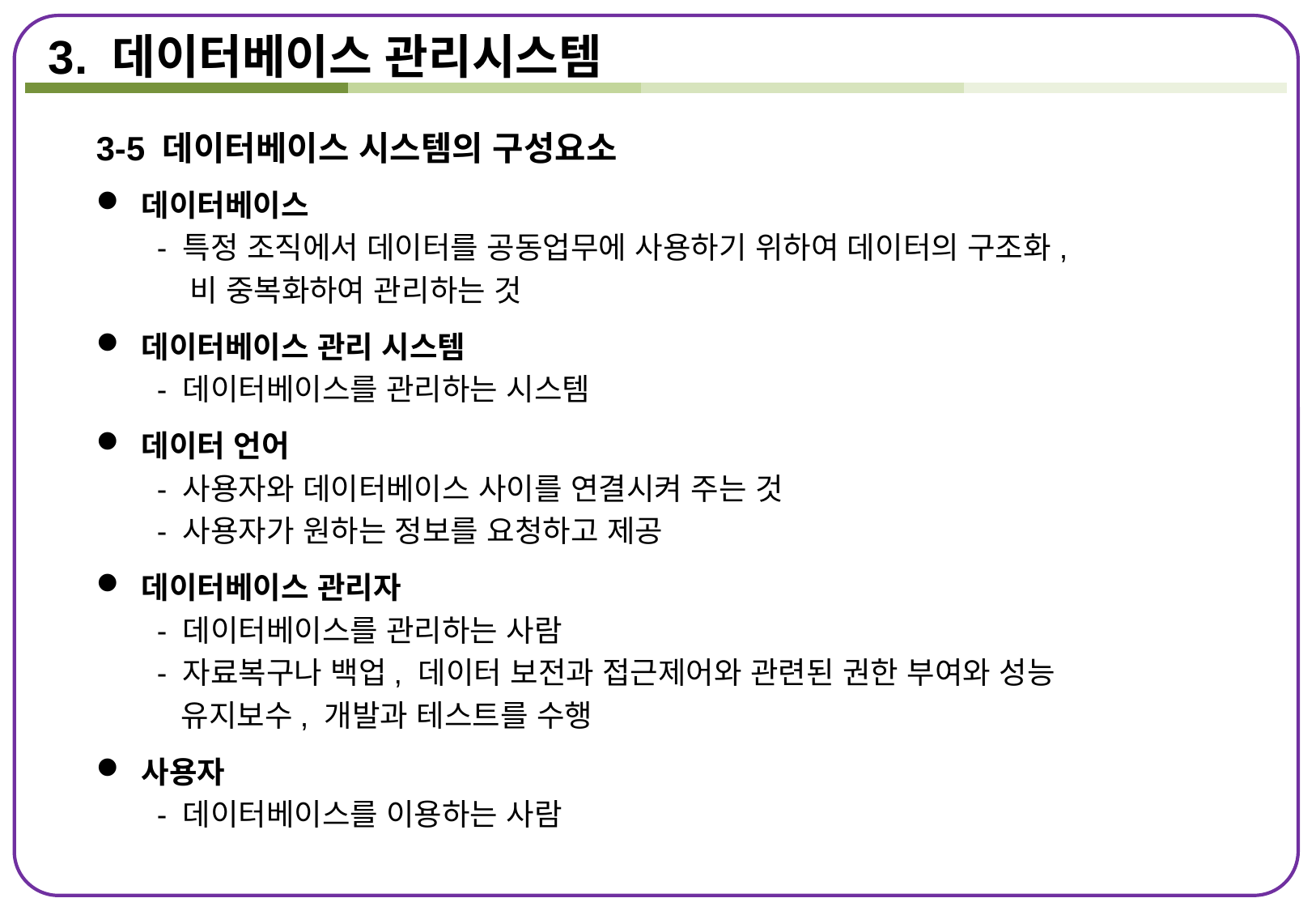

3. 데이터베이스 관리시스템
3-5 데이터베이스 시스템의 구성요소
데이터베이스
- 특정 조직에서 데이터를 공동업무에 사용하기 위하여 데이터의 구조화,
   비 중복화하여 관리하는 것
데이터베이스 관리 시스템
- 데이터베이스를 관리하는 시스템
데이터 언어
- 사용자와 데이터베이스 사이를 연결시켜 주는 것
- 사용자가 원하는 정보를 요청하고 제공
데이터베이스 관리자
- 데이터베이스를 관리하는 사람
- 자료복구나 백업, 데이터 보전과 접근제어와 관련된 권한 부여와 성능
  유지보수, 개발과 테스트를 수행
사용자
- 데이터베이스를 이용하는 사람